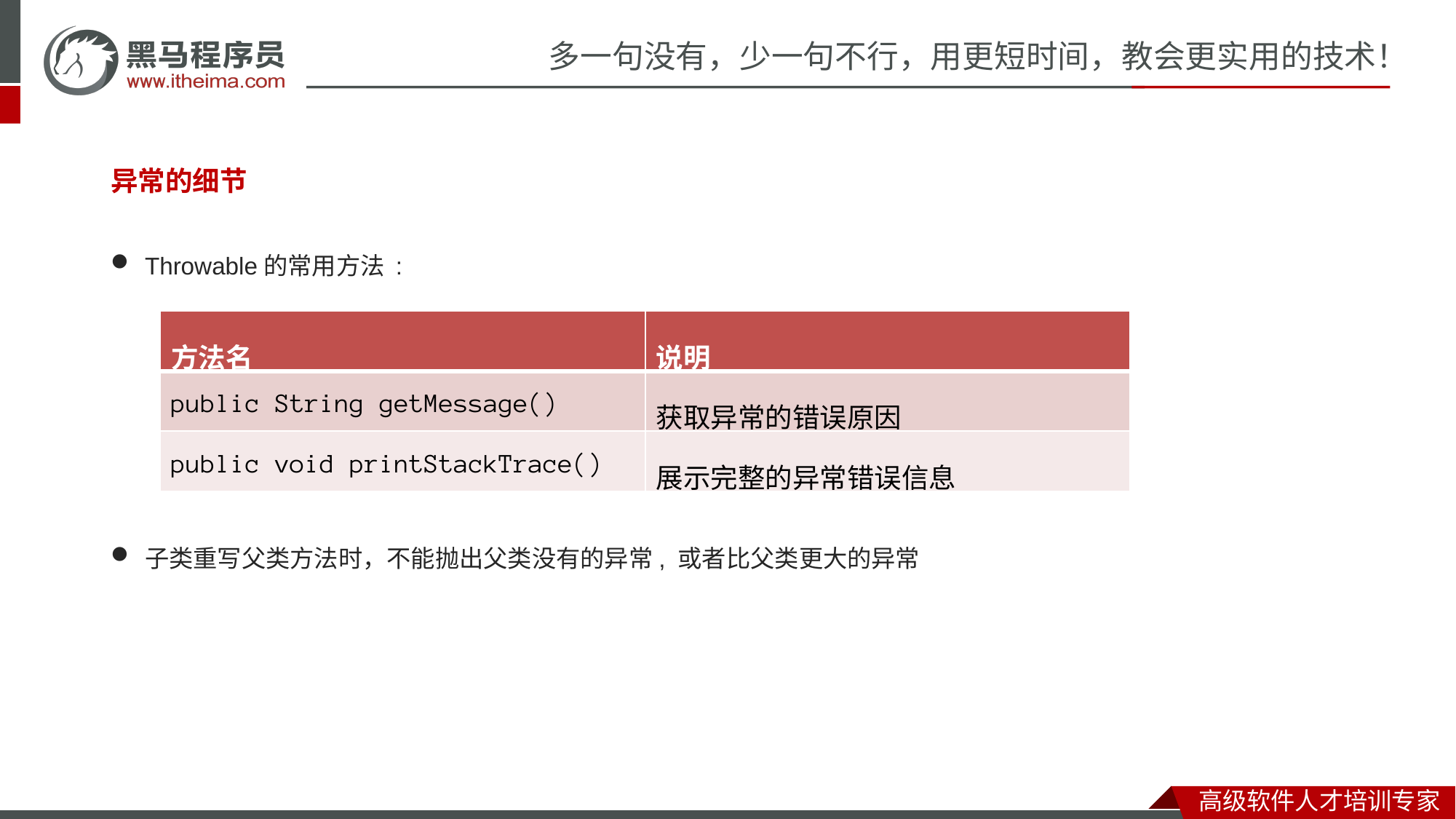

异常的细节
Throwable的常用方法 :
| 方法名 | 说明 |
| --- | --- |
| public String getMessage() | 获取异常的错误原因 |
| public void printStackTrace() | 展示完整的异常错误信息 |
子类重写父类方法时，不能抛出父类没有的异常, 或者比父类更大的异常